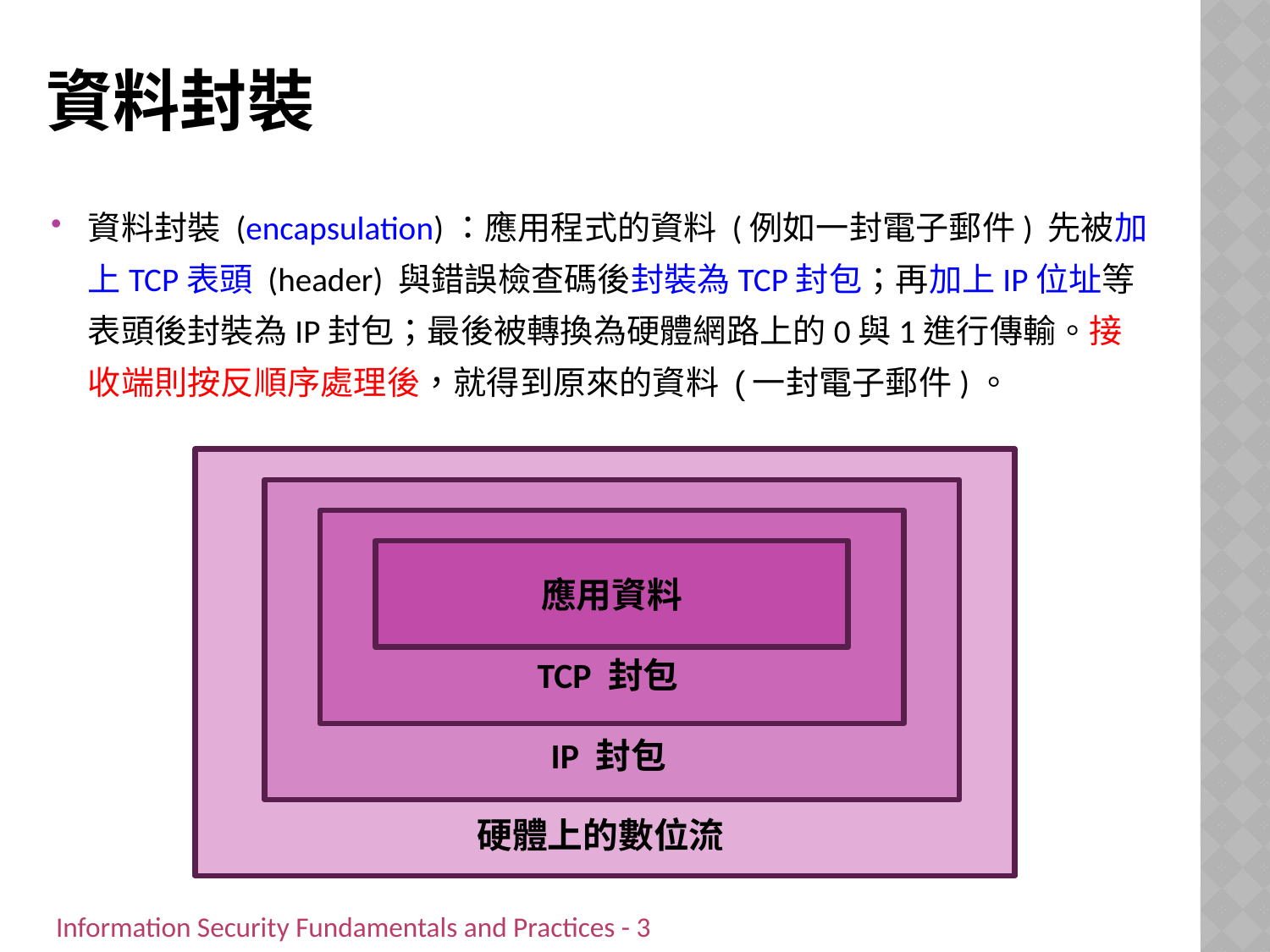

# 資料封裝
資料封裝 (encapsulation)：應用程式的資料 (例如一封電子郵件) 先被加上TCP表頭 (header) 與錯誤檢查碼後封裝為TCP封包；再加上IP位址等表頭後封裝為IP封包；最後被轉換為硬體網路上的0與1進行傳輸。接收端則按反順序處理後，就得到原來的資料 (一封電子郵件)。

應用資料
TCP 封包
IP 封包
硬體上的數位流